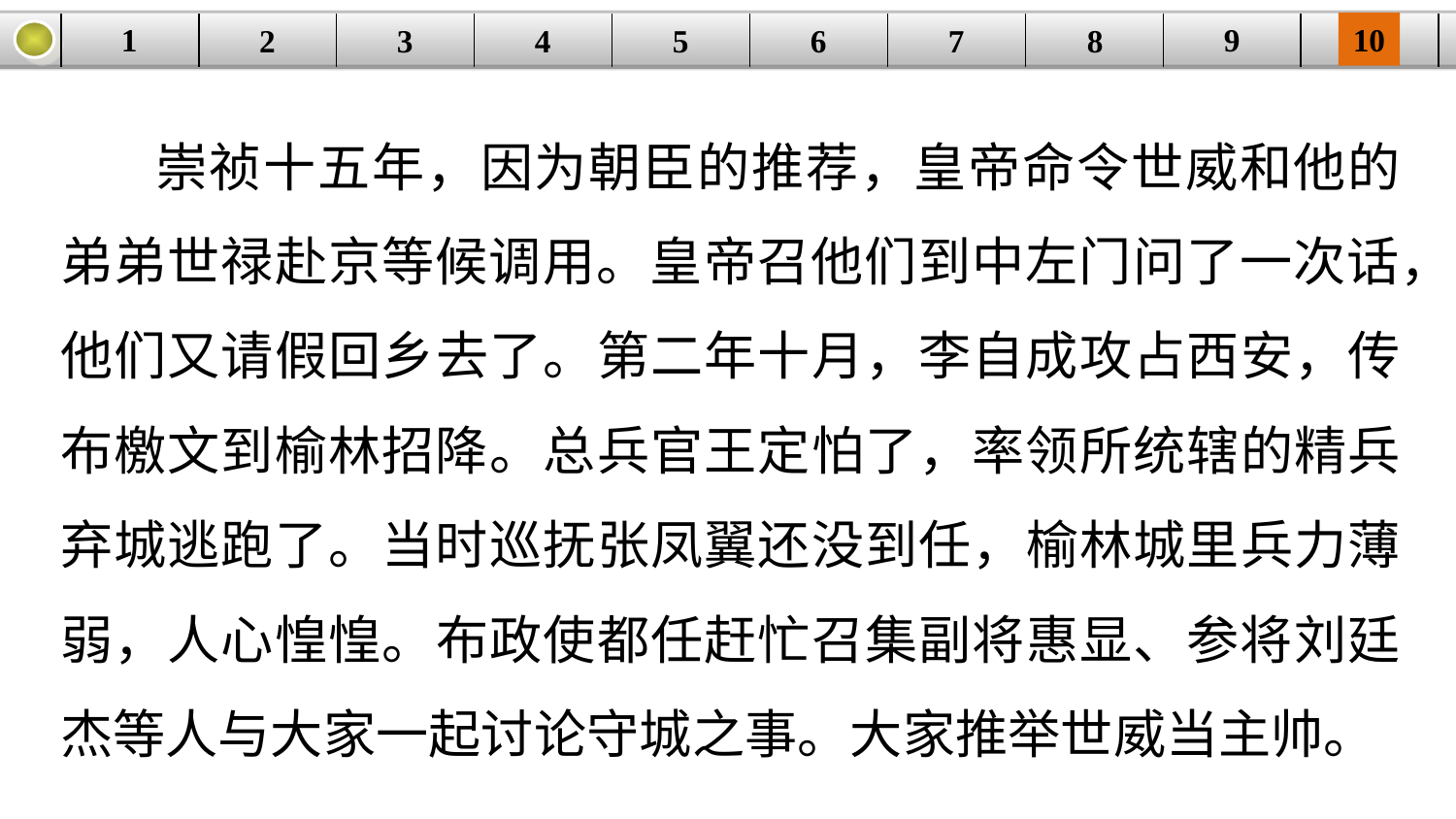

9
10
1
3
4
5
6
8
2
|  |  |  |  |  |  |  |  |  |  |
| --- | --- | --- | --- | --- | --- | --- | --- | --- | --- |
7

      崇祯十五年，因为朝臣的推荐，皇帝命令世威和他的弟弟世禄赴京等候调用。皇帝召他们到中左门问了一次话，他们又请假回乡去了。第二年十月，李自成攻占西安，传布檄文到榆林招降。总兵官王定怕了，率领所统辖的精兵弃城逃跑了。当时巡抚张凤翼还没到任，榆林城里兵力薄弱，人心惶惶。布政使都任赶忙召集副将惠显、参将刘廷杰等人与大家一起讨论守城之事。大家推举世威当主帅。